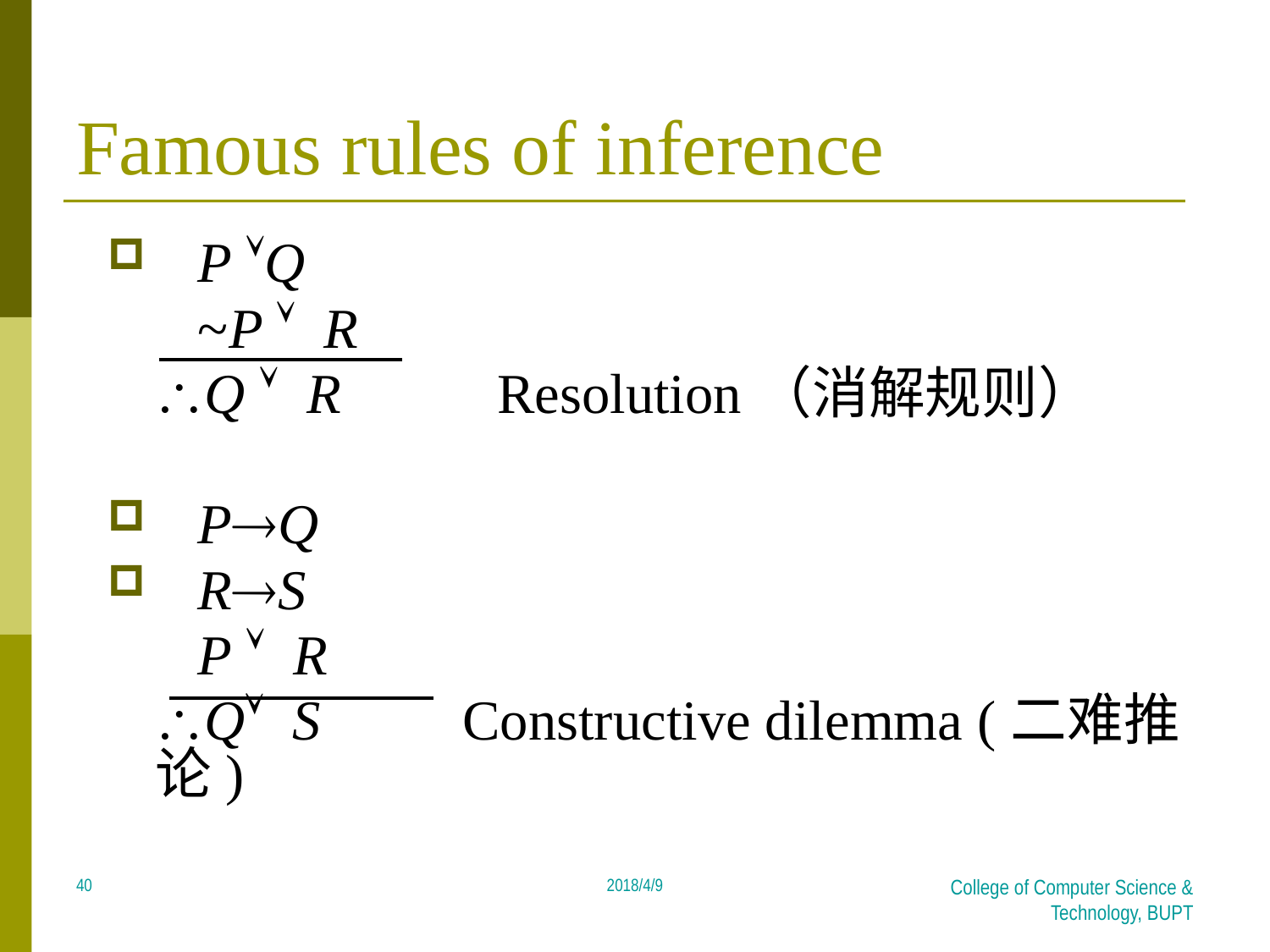

# Famous rules of inference
   P ∨Q
	   ~P ∨ R
	∴Q ∨ R           Resolution（消解规则）

   P→Q
   R→S
	   P ∨ R
	∴Q∨ S          Constructive dilemma (二难推论)

40
2018/4/9
College of Computer Science & Technology, BUPT